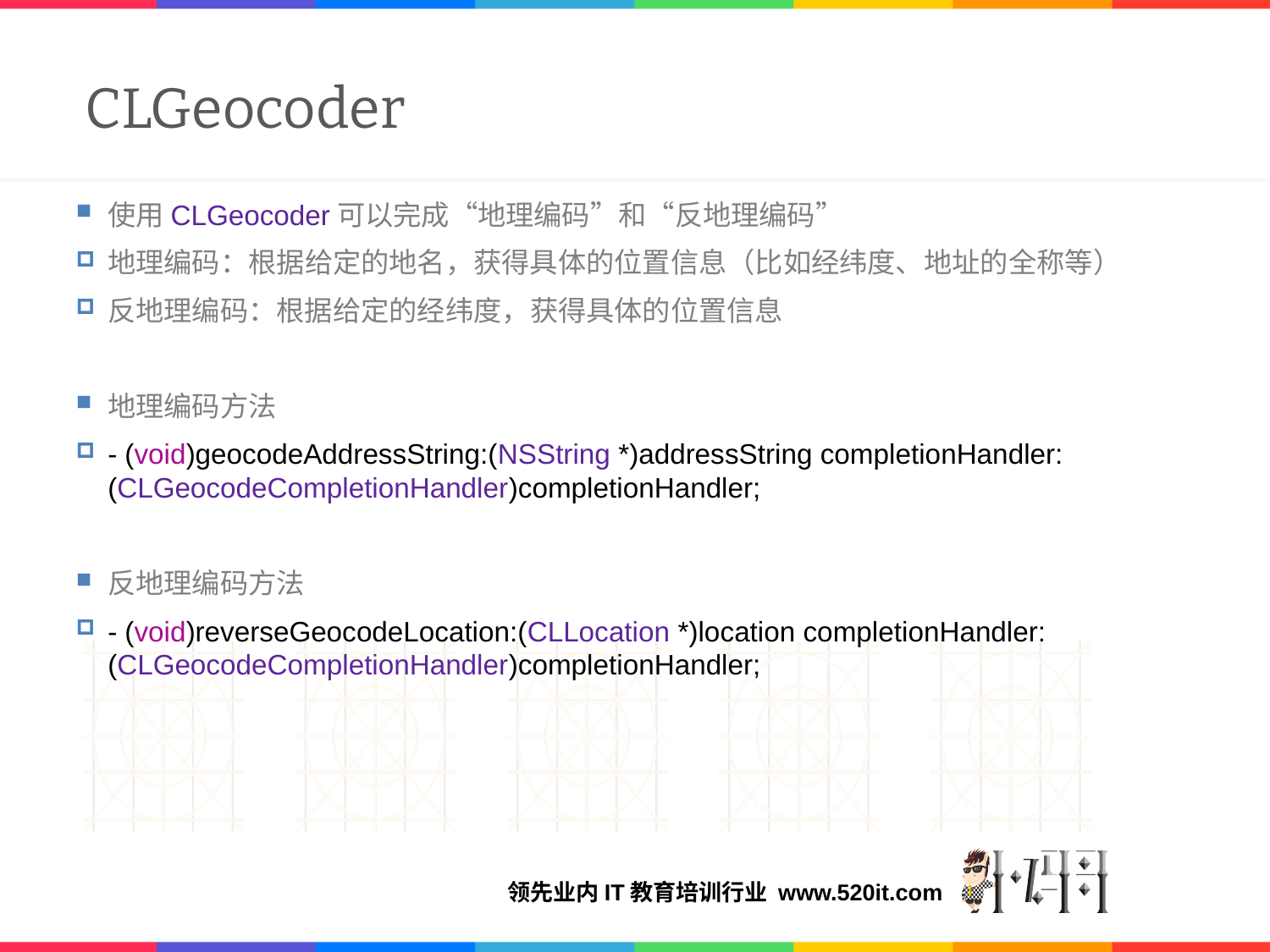

# CLGeocoder
使用CLGeocoder可以完成“地理编码”和“反地理编码”
地理编码：根据给定的地名，获得具体的位置信息（比如经纬度、地址的全称等）
反地理编码：根据给定的经纬度，获得具体的位置信息

地理编码方法
- (void)geocodeAddressString:(NSString *)addressString completionHandler:(CLGeocodeCompletionHandler)completionHandler;

反地理编码方法
- (void)reverseGeocodeLocation:(CLLocation *)location completionHandler:(CLGeocodeCompletionHandler)completionHandler;